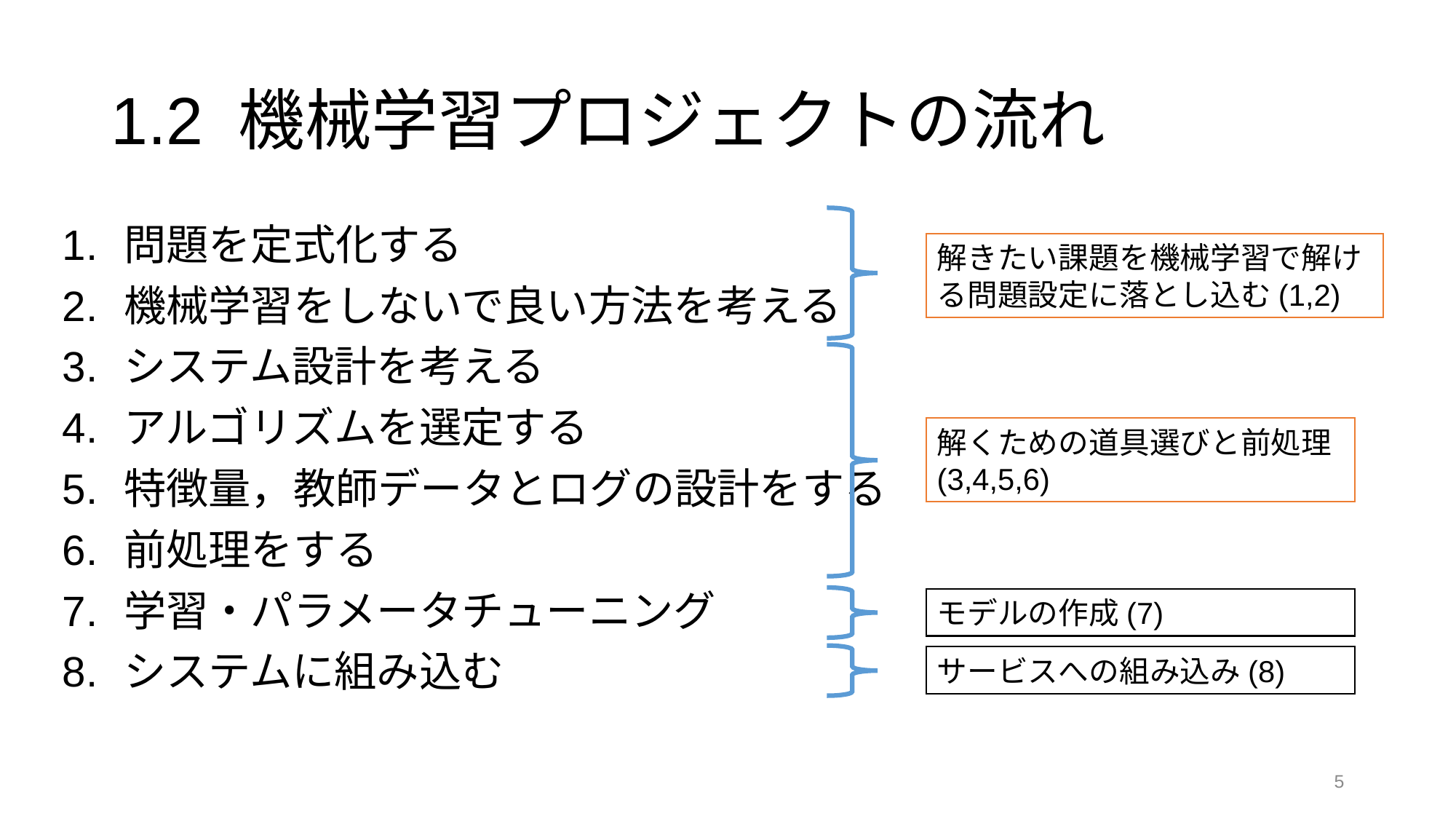

# 1.2 機械学習プロジェクトの流れ

問題を定式化する
機械学習をしないで良い方法を考える
システム設計を考える
アルゴリズムを選定する
特徴量，教師データとログの設計をする
前処理をする
学習・パラメータチューニング
システムに組み込む
解きたい課題を機械学習で解ける問題設定に落とし込む(1,2)

解くための道具選びと前処理(3,4,5,6)

モデルの作成(7)

サービスへの組み込み(8)
5